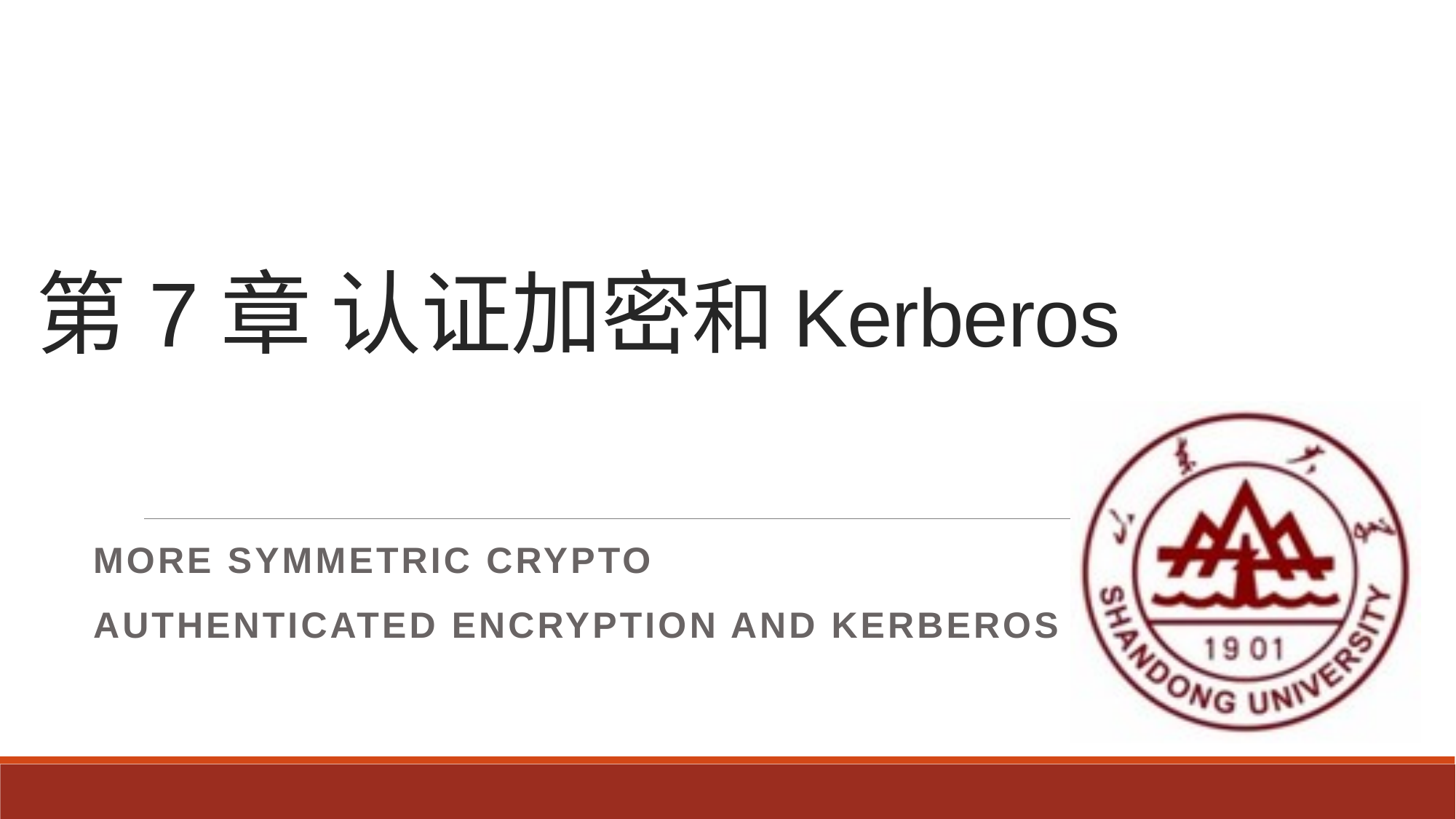

# 第7章 认证加密和Kerberos
More Symmetric Crypto
Authenticated encryption and KERBEROS